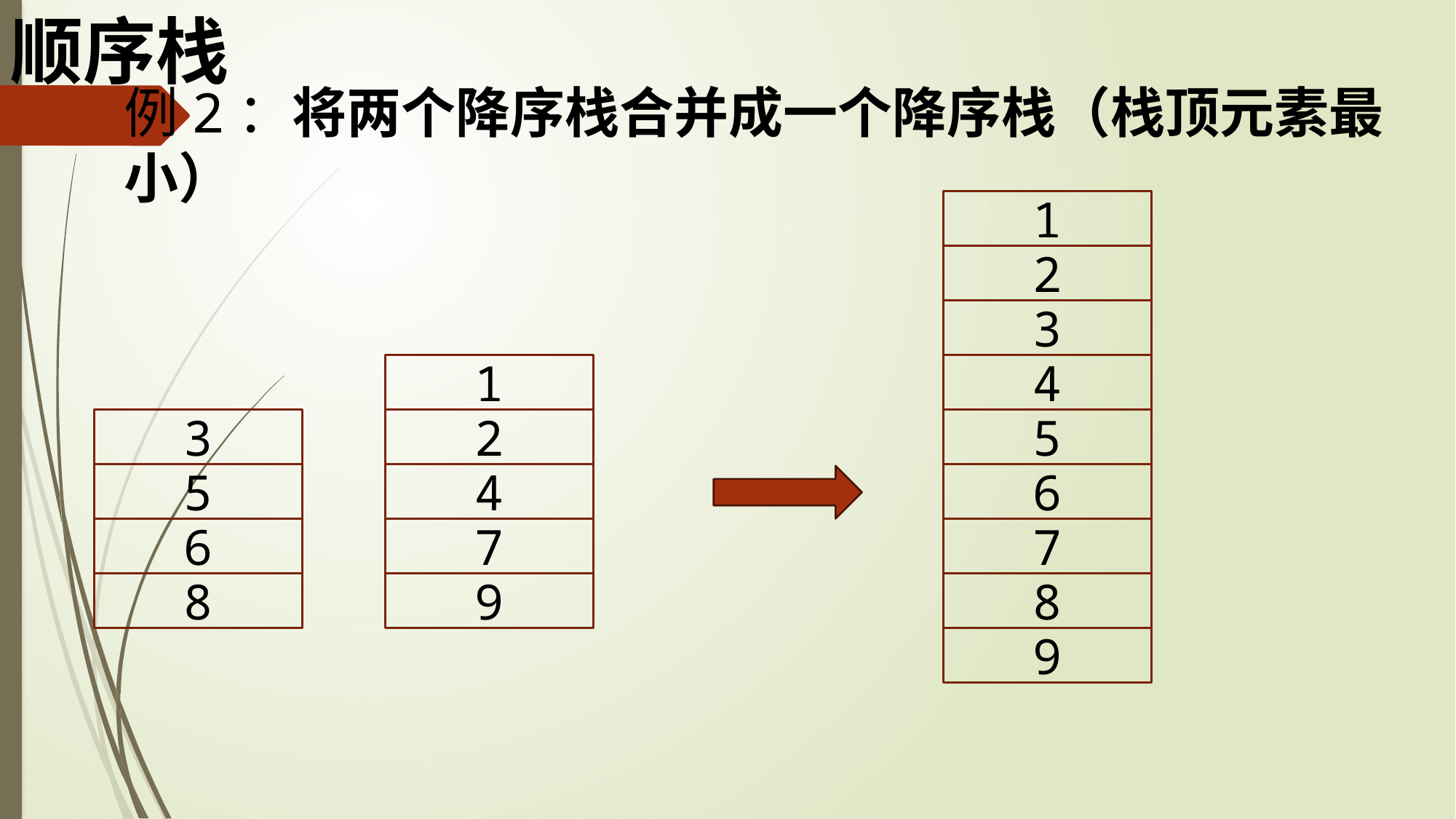

顺序栈
例2：将两个降序栈合并成一个降序栈（栈顶元素最小）
1
2
3
1
4
3
2
5
5
4
6

6
7
7
8
9
8
9